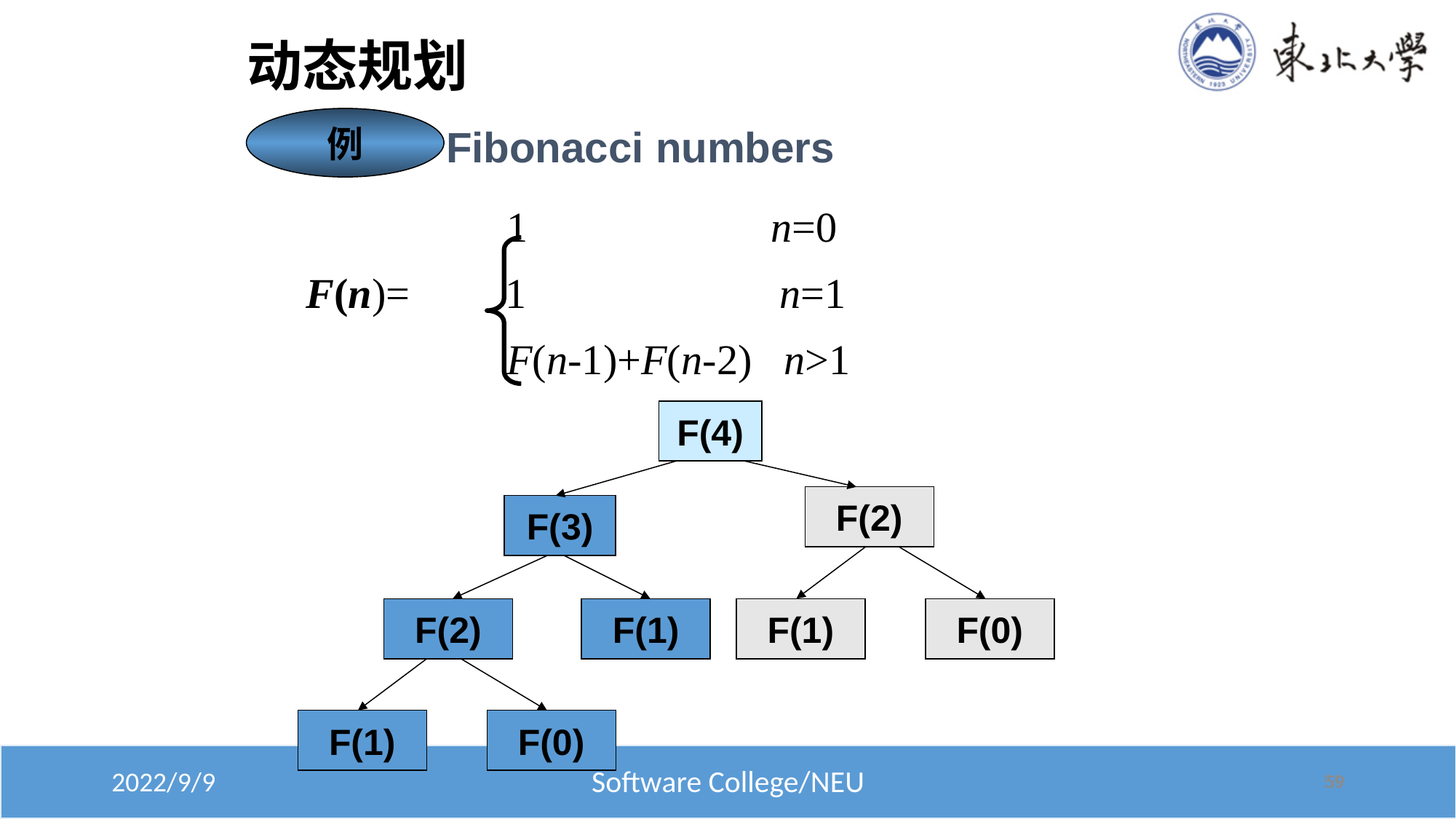

# 动态规划
例
Fibonacci numbers
                      1                       n=0
   F(n)=         1                        n=1
                      F(n-1)+F(n-2)   n>1

F(4)

F(2)
F(3)

F(2)
F(1)
F(1)
F(0)

F(1)
F(0)
59